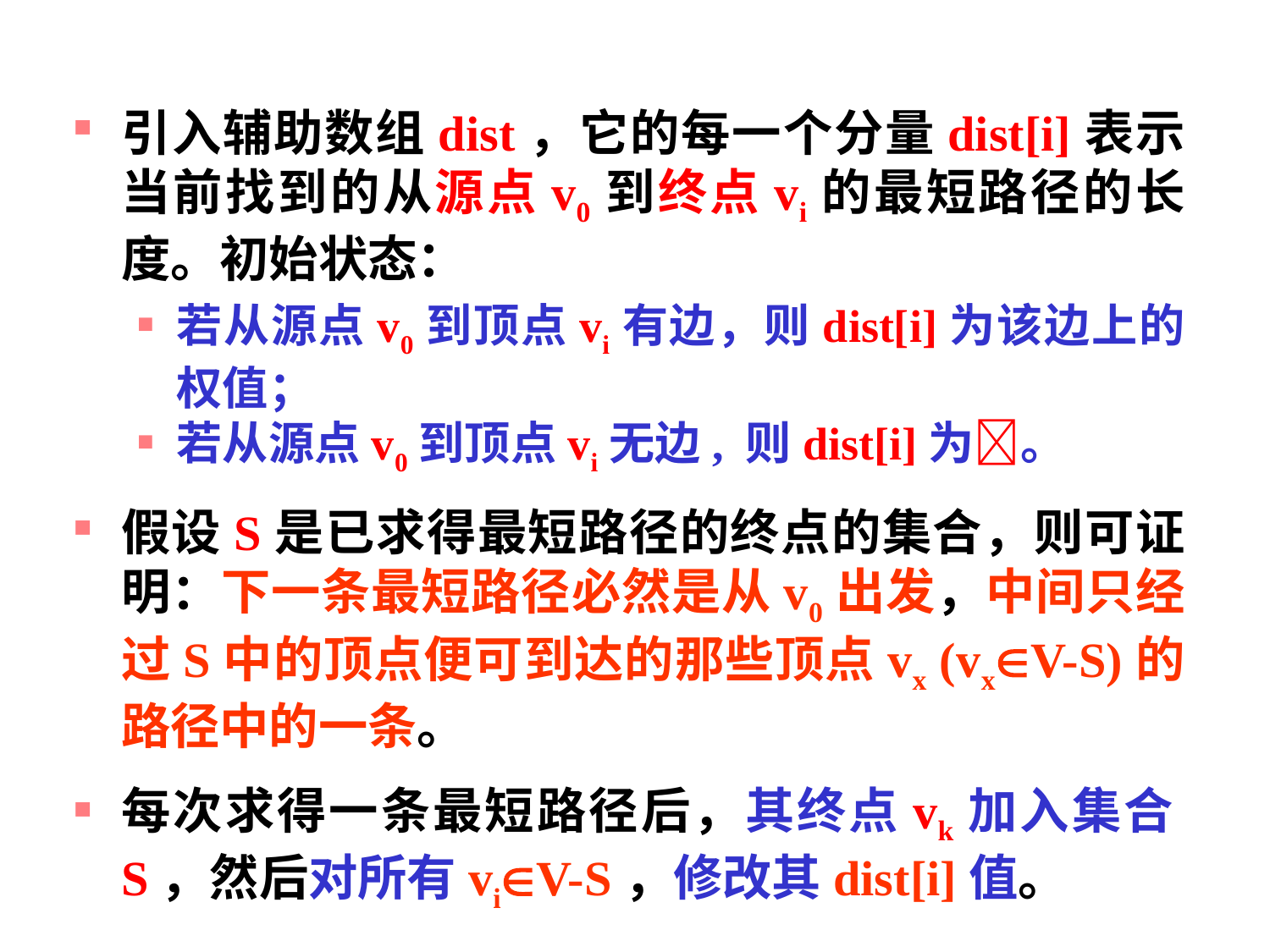

引入辅助数组dist，它的每一个分量dist[i]表示当前找到的从源点v0到终点vi的最短路径的长度。初始状态：
若从源点v0到顶点vi有边，则dist[i]为该边上的权值；
若从源点v0到顶点vi无边, 则dist[i]为∞。
假设S是已求得最短路径的终点的集合，则可证明：下一条最短路径必然是从v0出发，中间只经过S中的顶点便可到达的那些顶点vx (vx∈V-S)的路径中的一条。
每次求得一条最短路径后，其终点vk加入集合S，然后对所有vi∈V-S，修改其dist[i]值。
137